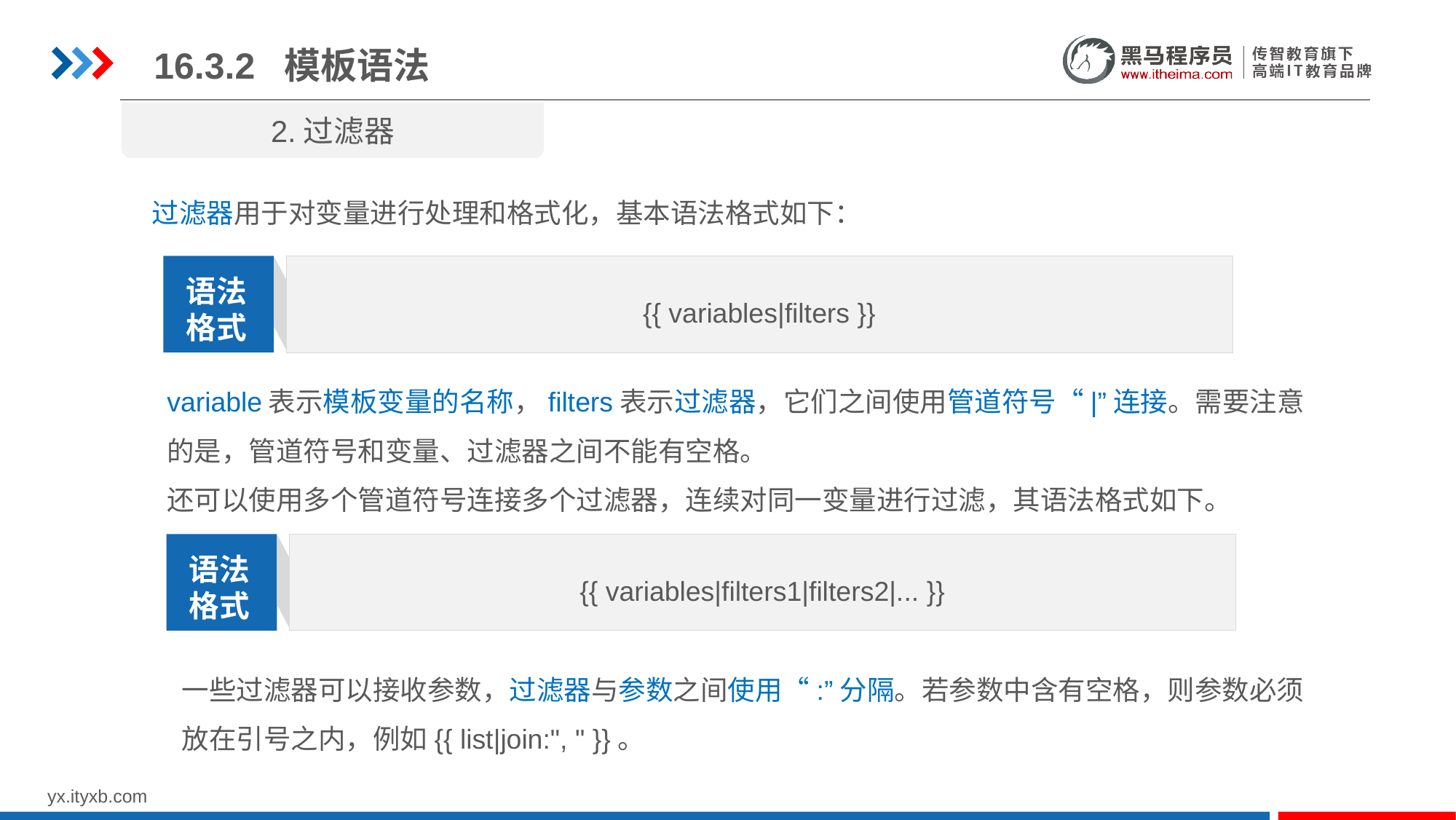

16.3.2  模板语法

2.过滤器
过滤器用于对变量进行处理和格式化，基本语法格式如下：

{{ variables|filters }}

语法格式
variable表示模板变量的名称，filters表示过滤器，它们之间使用管道符号“|”连接。需要注意的是，管道符号和变量、过滤器之间不能有空格。
还可以使用多个管道符号连接多个过滤器，连续对同一变量进行过滤，其语法格式如下。

{{ variables|filters1|filters2|... }}

语法格式
一些过滤器可以接收参数，过滤器与参数之间使用“:”分隔。若参数中含有空格，则参数必须放在引号之内，例如{{ list|join:", " }}。